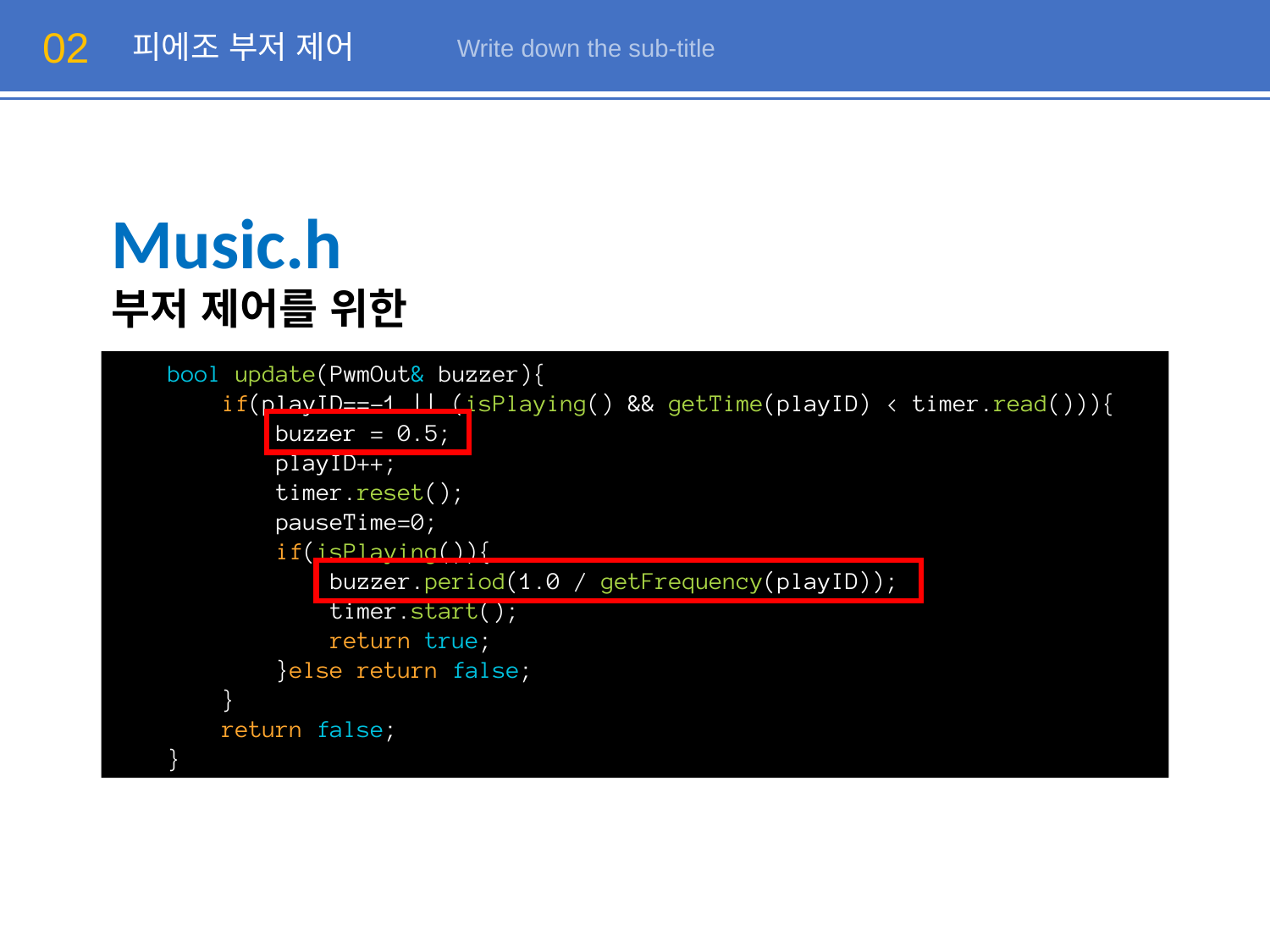

02
피에조 부저 제어
Write down the sub-title
Music.h
부저 제어를 위한
    bool update(PwmOut& buzzer){
        if(playID==-1 || (isPlaying() && getTime(playID) < timer.read())){
            buzzer = 0.5;
            playID++;
            timer.reset();
            pauseTime=0;
            if(isPlaying()){
                buzzer.period(1.0 / getFrequency(playID));
                timer.start();
                return true;
            }else return false;
        }
        return false;
    }